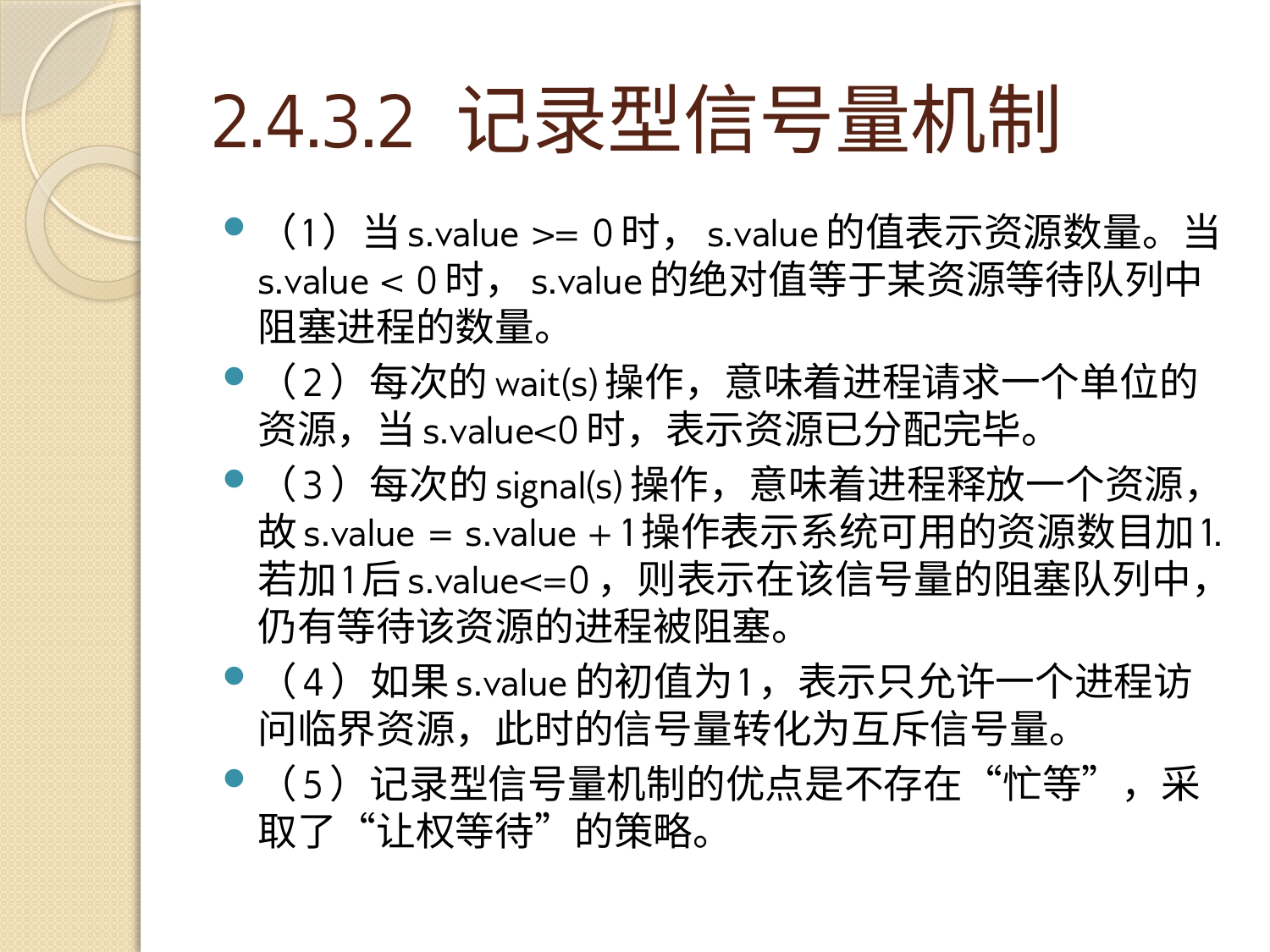

# 2.4.3.2 记录型信号量机制
（1）当s.value >= 0时，s.value的值表示资源数量。当s.value < 0时，s.value的绝对值等于某资源等待队列中阻塞进程的数量。
（2）每次的wait(s)操作，意味着进程请求一个单位的资源，当s.value<0时，表示资源已分配完毕。
（3）每次的signal(s)操作，意味着进程释放一个资源，故s.value = s.value + 1操作表示系统可用的资源数目加1.若加1后s.value<=0，则表示在该信号量的阻塞队列中，仍有等待该资源的进程被阻塞。
（4）如果s.value的初值为1，表示只允许一个进程访问临界资源，此时的信号量转化为互斥信号量。
（5）记录型信号量机制的优点是不存在“忙等”，采取了“让权等待”的策略。